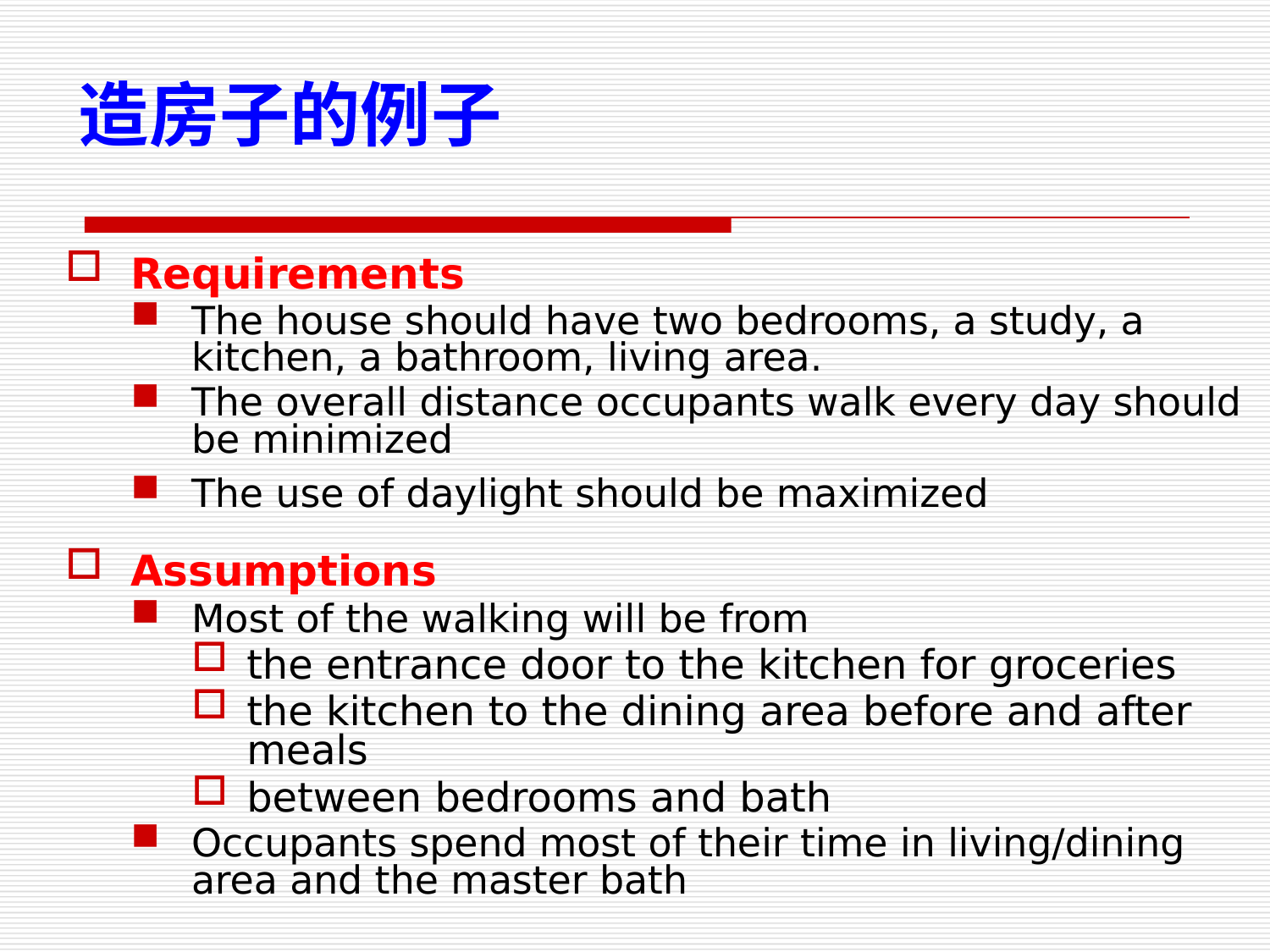

造房子的例子
Requirements
The house should have two bedrooms, a study, a kitchen, a bathroom, living area.
The overall distance occupants walk every day should be minimized
The use of daylight should be maximized
Assumptions
Most of the walking will be from
the entrance door to the kitchen for groceries
the kitchen to the dining area before and after meals
between bedrooms and bath
Occupants spend most of their time in living/dining area and the master bath